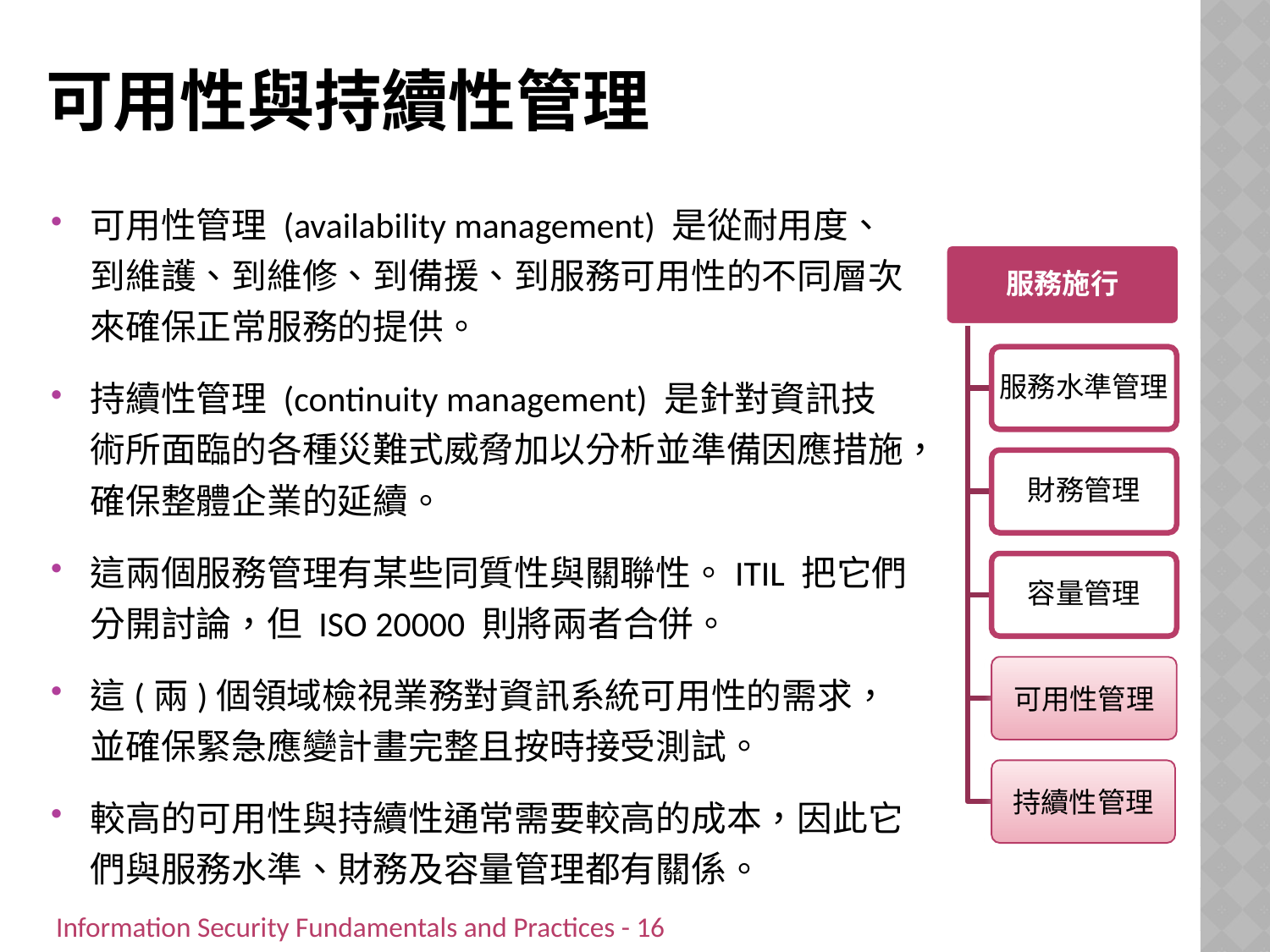

# 可用性與持續性管理
可用性管理 (availability management) 是從耐用度、到維護、到維修、到備援、到服務可用性的不同層次來確保正常服務的提供。
持續性管理 (continuity management) 是針對資訊技術所面臨的各種災難式威脅加以分析並準備因應措施，確保整體企業的延續。
這兩個服務管理有某些同質性與關聯性。ITIL 把它們分開討論，但 ISO 20000 則將兩者合併。
這(兩)個領域檢視業務對資訊系統可用性的需求，並確保緊急應變計畫完整且按時接受測試。
較高的可用性與持續性通常需要較高的成本，因此它們與服務水準、財務及容量管理都有關係。

服務施行

服務水準管理

財務管理

容量管理
可用性管理
持續性管理